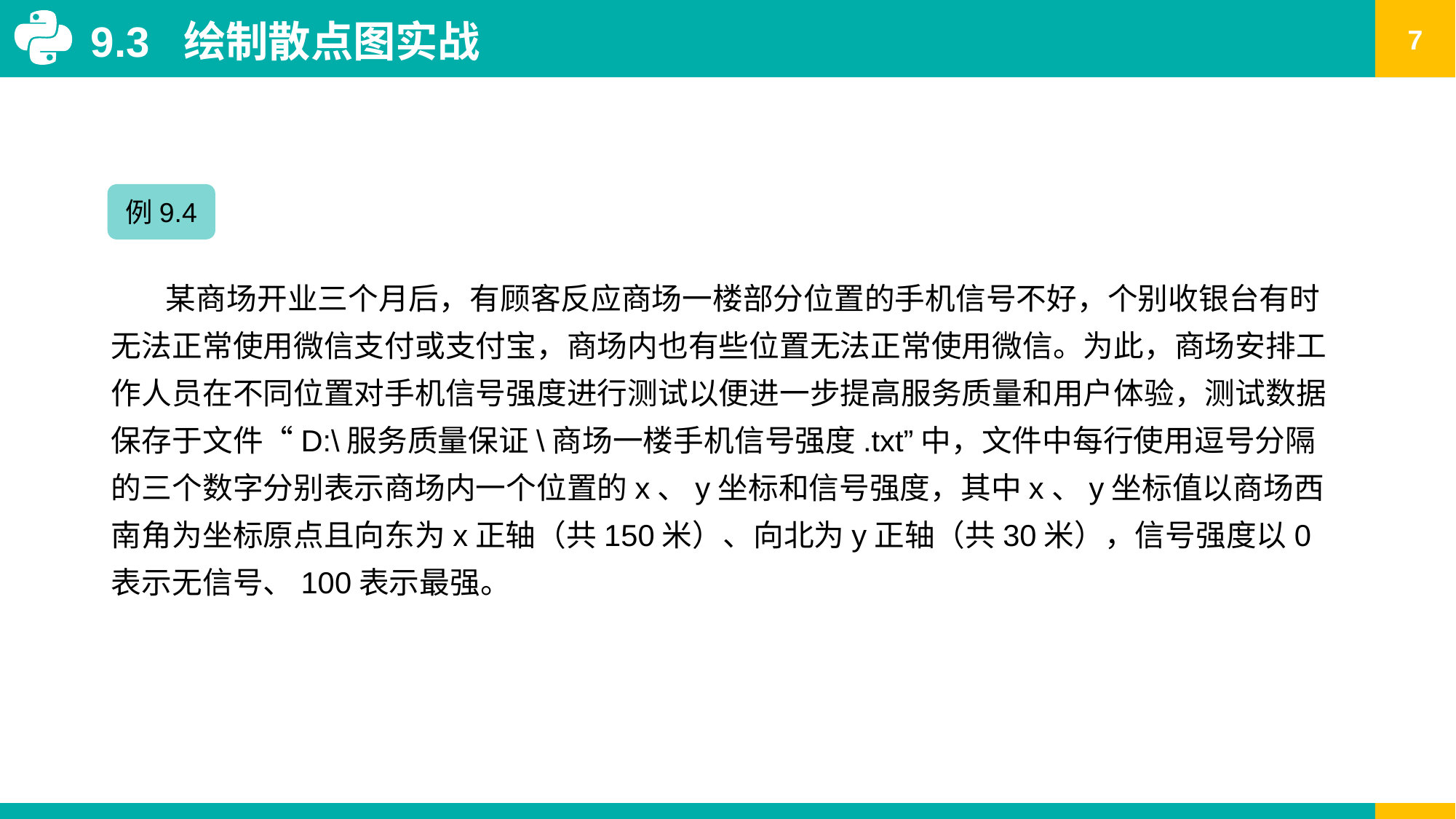

9.3  绘制散点图实战
例9.4
某商场开业三个月后，有顾客反应商场一楼部分位置的手机信号不好，个别收银台有时无法正常使用微信支付或支付宝，商场内也有些位置无法正常使用微信。为此，商场安排工作人员在不同位置对手机信号强度进行测试以便进一步提高服务质量和用户体验，测试数据保存于文件“D:\服务质量保证\商场一楼手机信号强度.txt”中，文件中每行使用逗号分隔的三个数字分别表示商场内一个位置的x、y坐标和信号强度，其中x、y坐标值以商场西南角为坐标原点且向东为x正轴（共150米）、向北为y正轴（共30米），信号强度以0表示无信号、100表示最强。